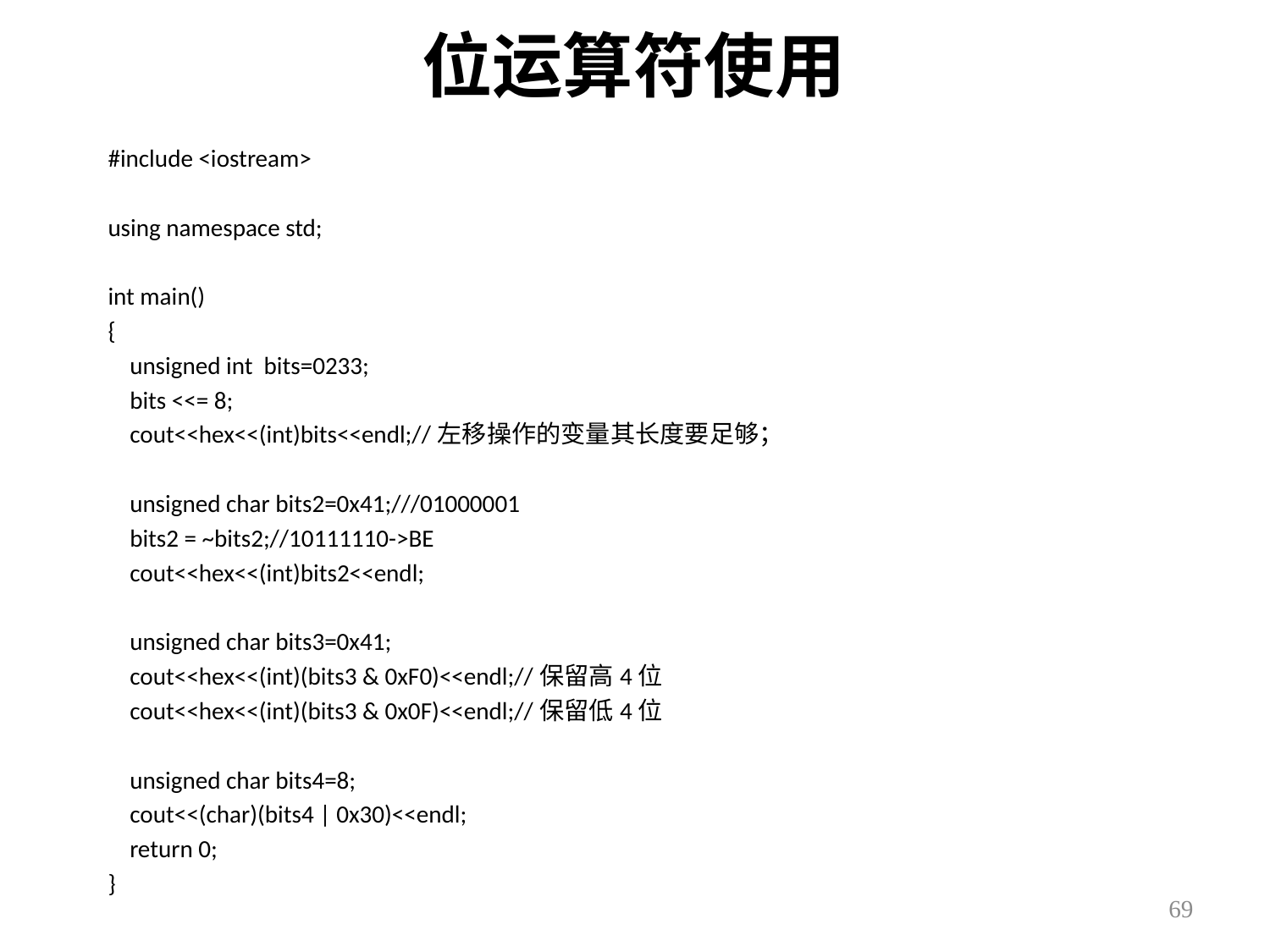

# 位运算符使用
#include <iostream>

using namespace std;

int main()
{
    unsigned int  bits=0233;
    bits <<= 8;
    cout<<hex<<(int)bits<<endl;//左移操作的变量其长度要足够；

    unsigned char bits2=0x41;///01000001
    bits2 = ~bits2;//10111110->BE
    cout<<hex<<(int)bits2<<endl;

    unsigned char bits3=0x41;
    cout<<hex<<(int)(bits3 & 0xF0)<<endl;//保留高4位
    cout<<hex<<(int)(bits3 & 0x0F)<<endl;//保留低4位

    unsigned char bits4=8;
    cout<<(char)(bits4 | 0x30)<<endl;
    return 0;
}
69